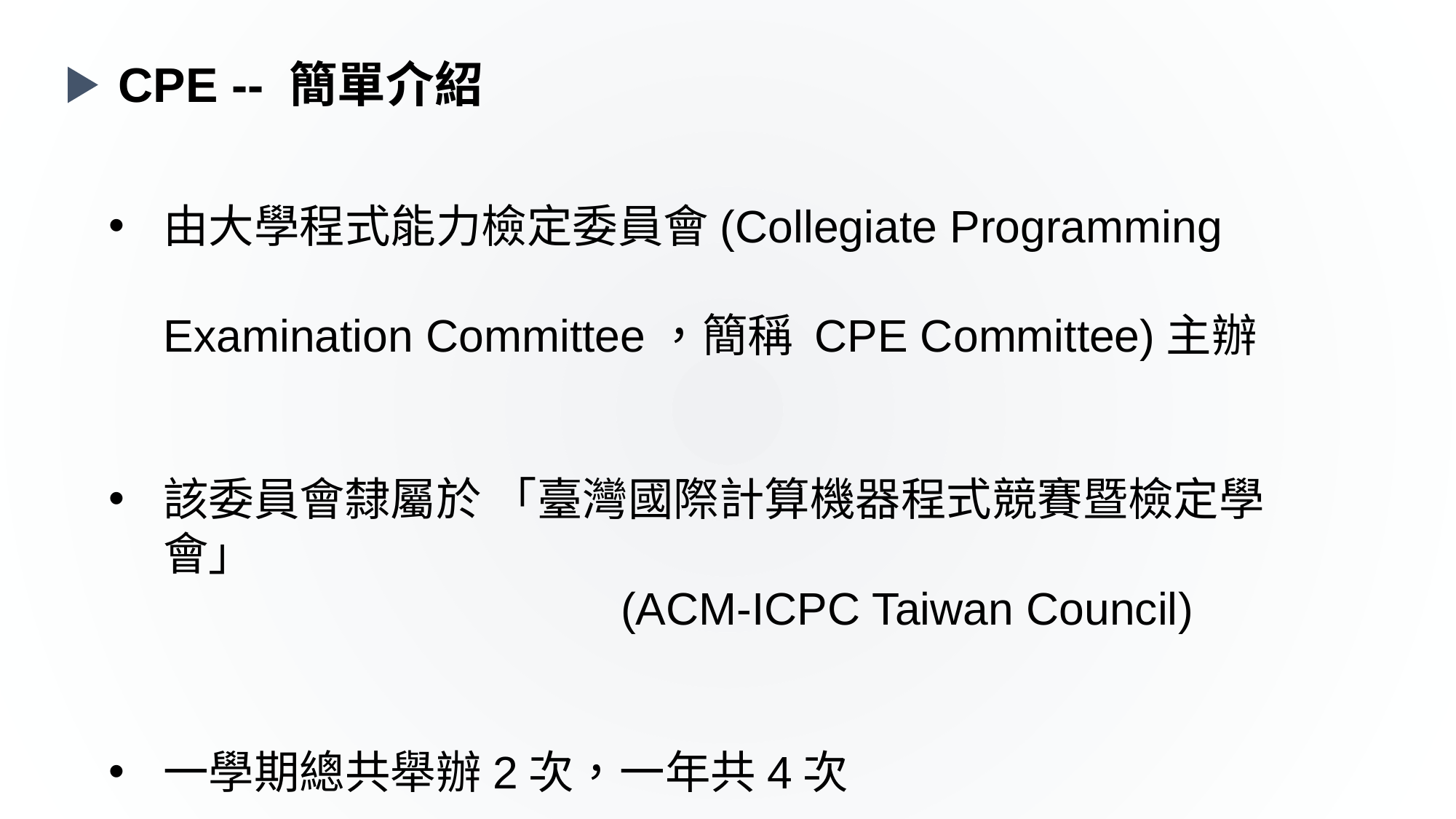

CPE -- 簡單介紹

由大學程式能力檢定委員會(Collegiate Programming

Examination Committee，簡稱 CPE Committee)主辦

該委員會隸屬於 「臺灣國際計算機器程式競賽暨檢定學會」
	          		      (ACM-ICPC Taiwan Council)

一學期總共舉辦2次，一年共4次